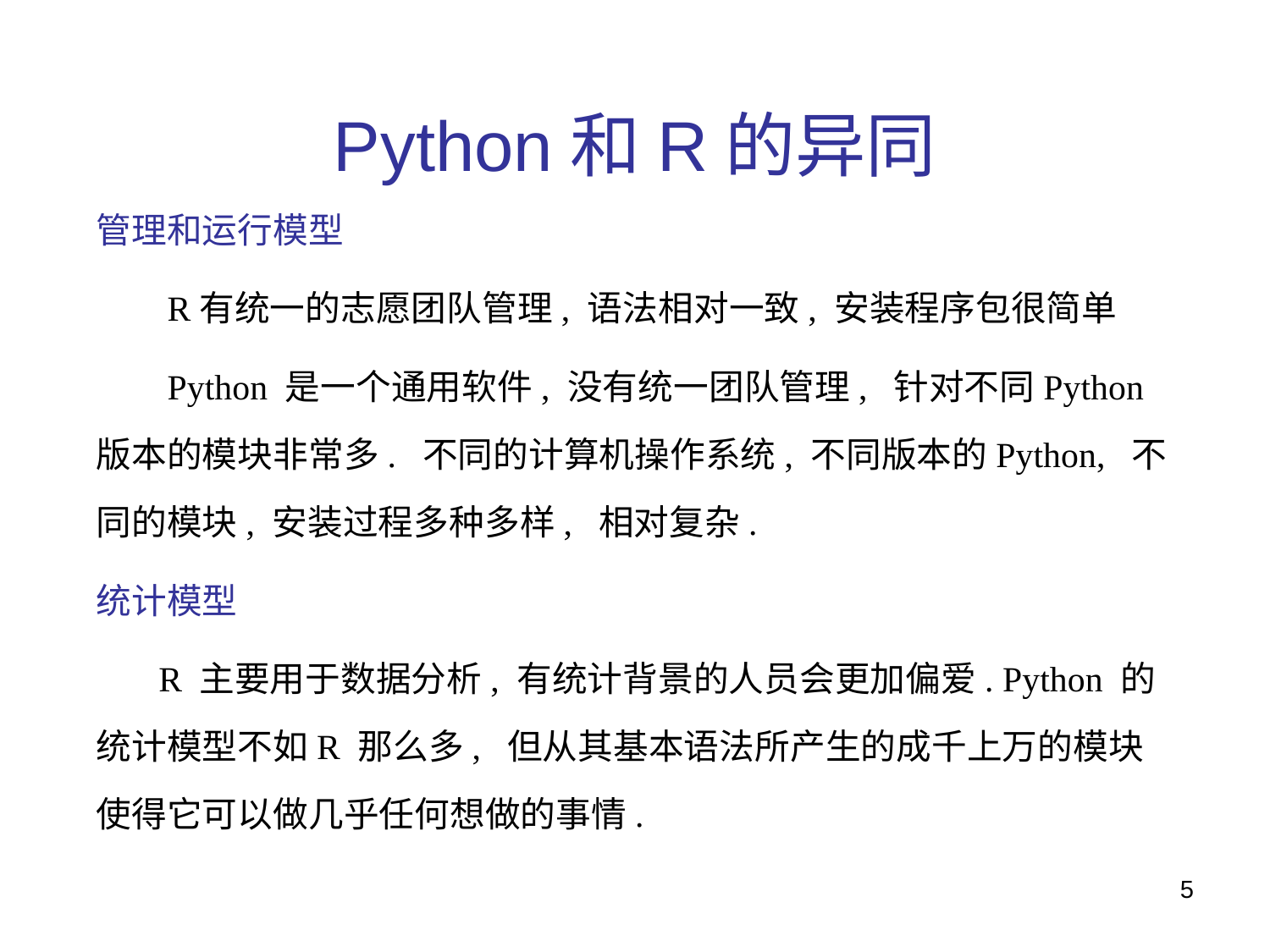

# Python和R的异同
管理和运行模型
        R有统一的志愿团队管理, 语法相对一致, 安装程序包很简单
        Python 是一个通用软件, 没有统一团队管理,  针对不同Python 版本的模块非常多.  不同的计算机操作系统, 不同版本的Python,  不同的模块, 安装过程多种多样,  相对复杂.
统计模型
       R 主要用于数据分析, 有统计背景的人员会更加偏爱. Python 的统计模型不如R 那么多,  但从其基本语法所产生的成千上万的模块使得它可以做几乎任何想做的事情.
5